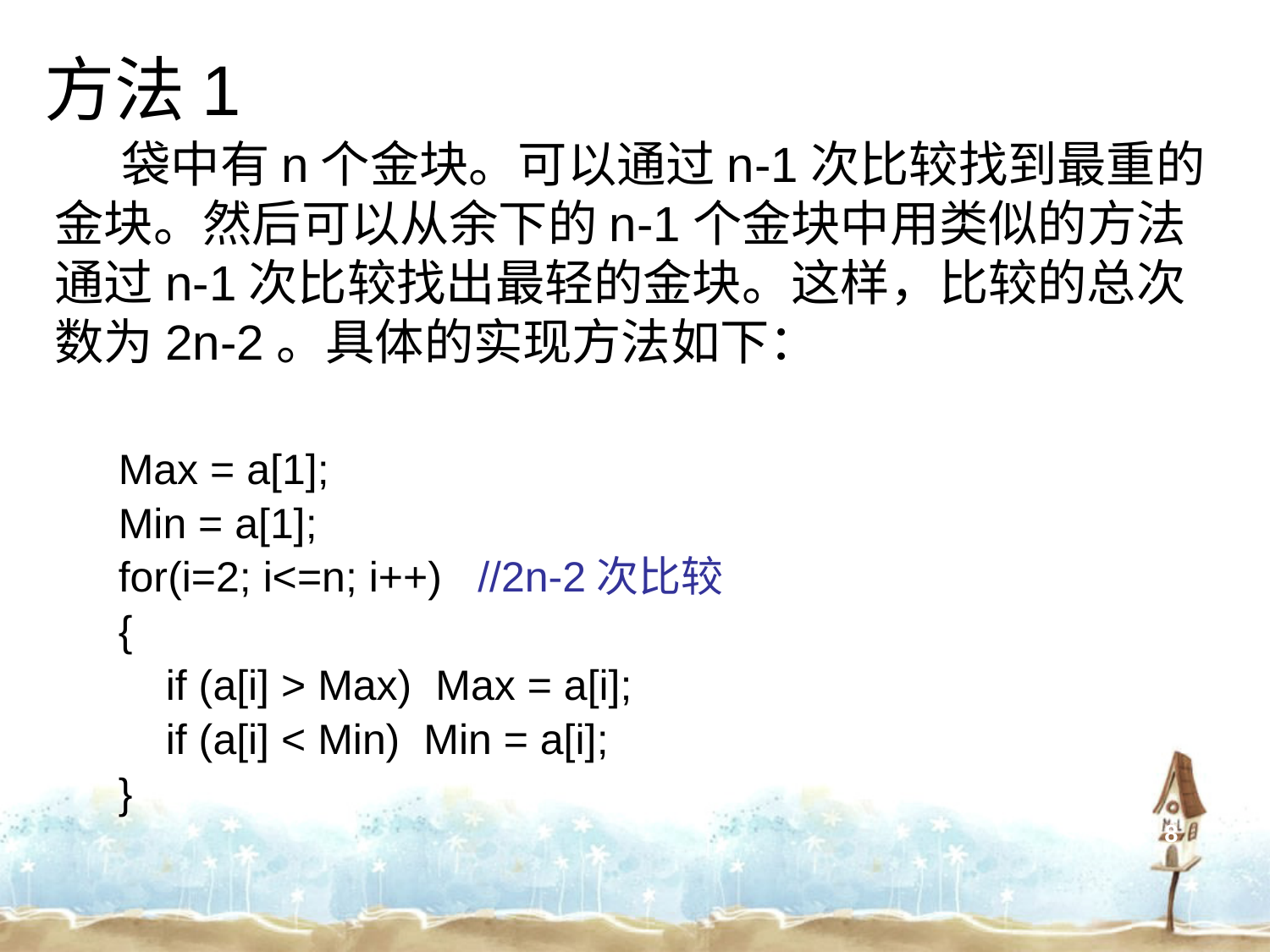

# 方法1
     袋中有n个金块。可以通过n-1次比较找到最重的金块。然后可以从余下的n-1个金块中用类似的方法通过n-1次比较找出最轻的金块。这样，比较的总次数为2n-2。具体的实现方法如下：

Max = a[1];
Min = a[1];
for(i=2; i<=n; i++)   //2n-2次比较
{
    if (a[i] > Max)  Max = a[i];
    if (a[i] < Min)  Min = a[i];
}
8